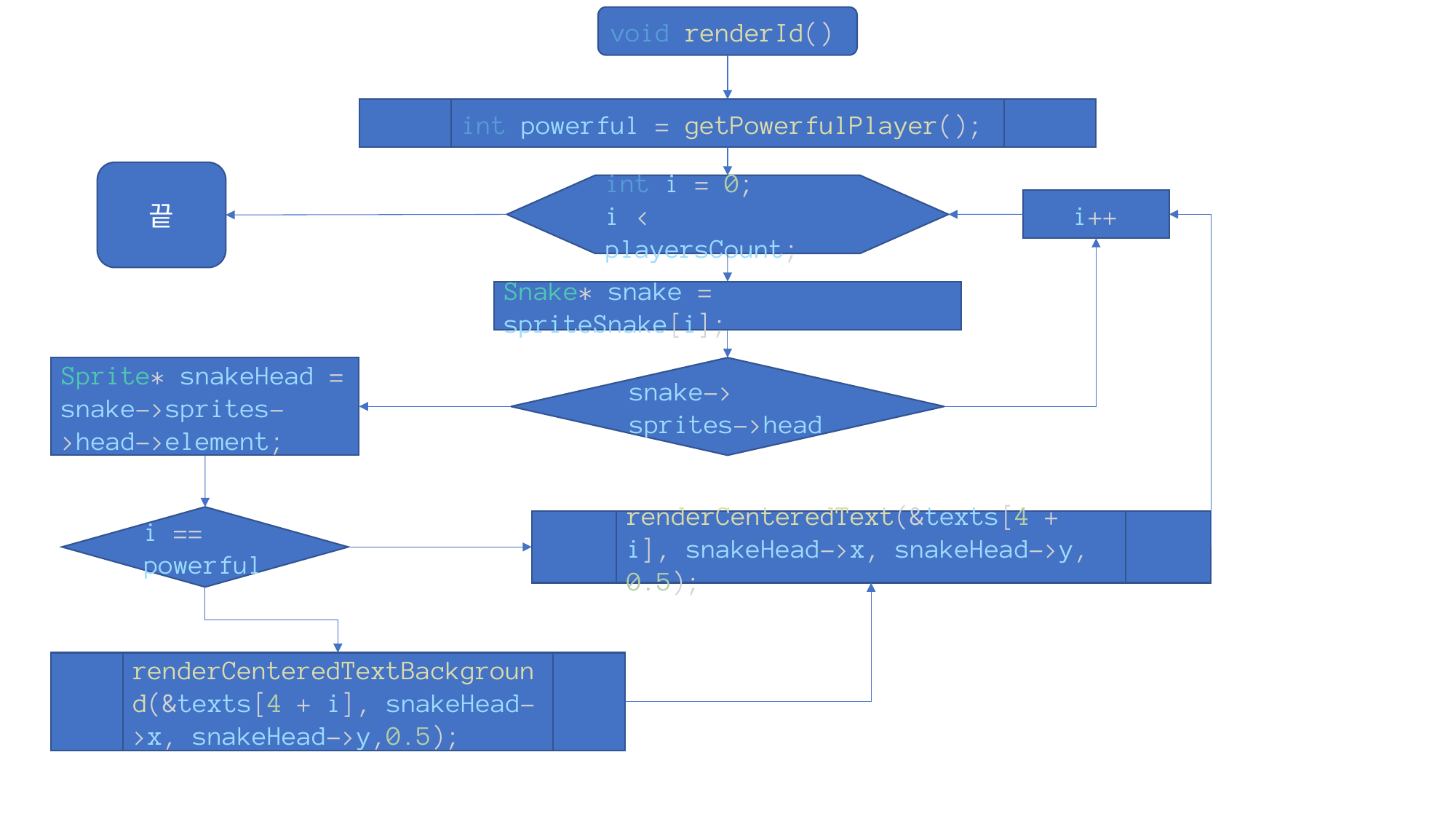

void renderId()
int powerful = getPowerfulPlayer();
끝
int i = 0;
i < playersCount;
i++
Snake* snake = spriteSnake[i];
Sprite* snakeHead = snake->sprites->head->element;
snake->
sprites->head
i == powerful
renderCenteredText(&texts[4 + i], snakeHead->x, snakeHead->y, 0.5);
renderCenteredTextBackground(&texts[4 + i], snakeHead->x, snakeHead->y,0.5);